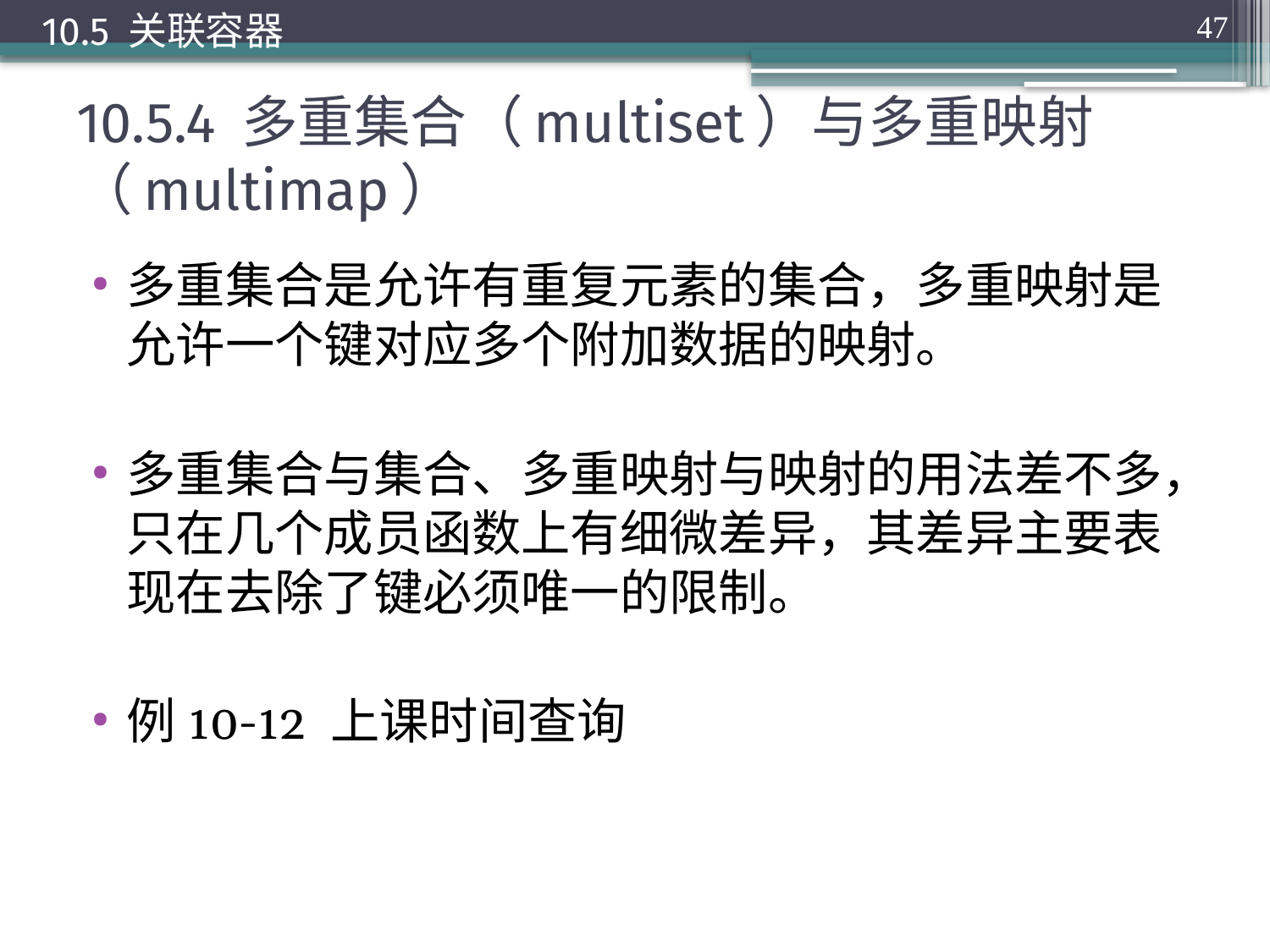

10.5 关联容器
47
# 10.5.4 多重集合（multiset）与多重映射（multimap）
多重集合是允许有重复元素的集合，多重映射是允许一个键对应多个附加数据的映射。

多重集合与集合、多重映射与映射的用法差不多，只在几个成员函数上有细微差异，其差异主要表现在去除了键必须唯一的限制。

例10-12 上课时间查询